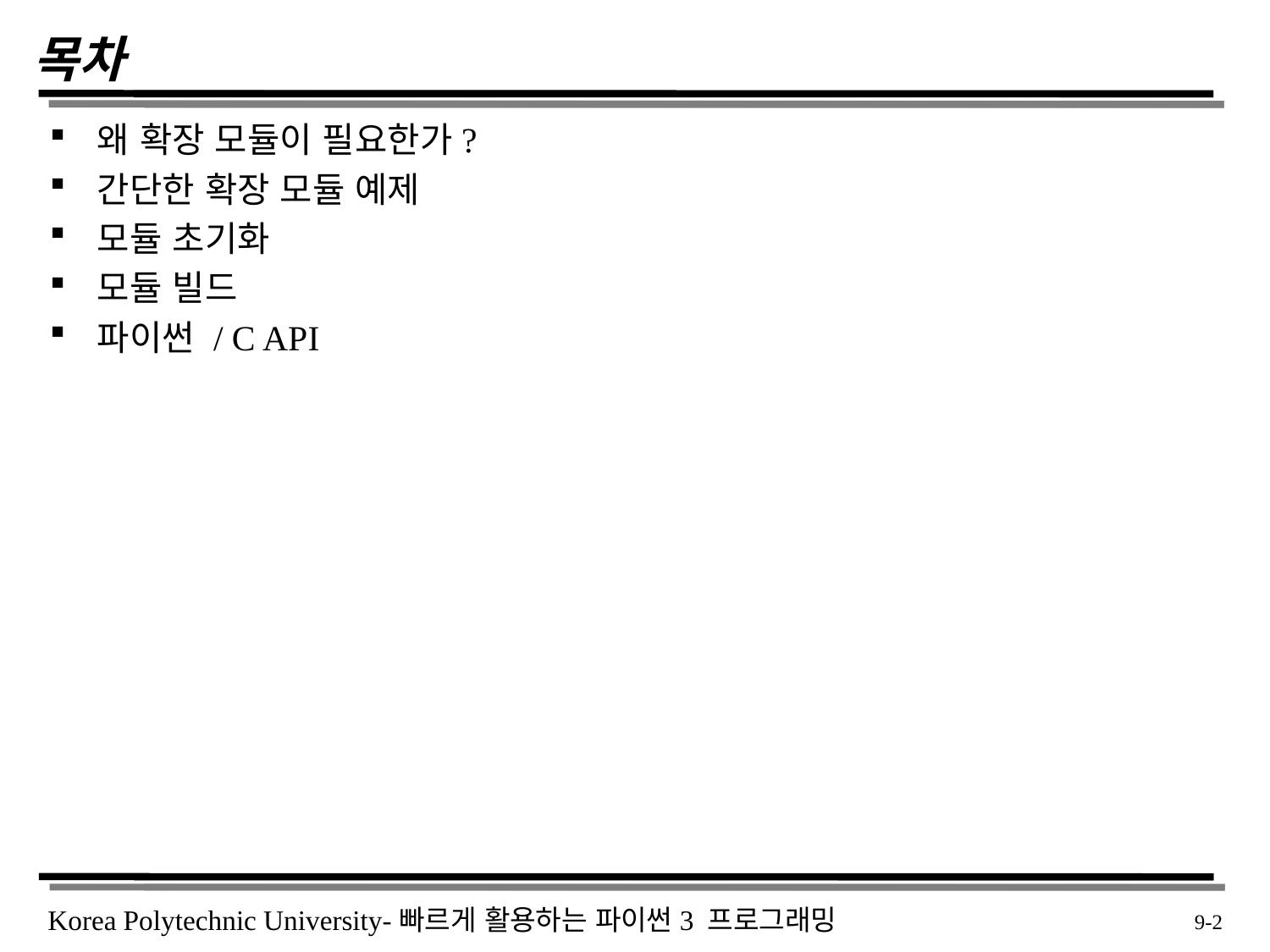

# 목차
왜 확장 모듈이 필요한가?
간단한 확장 모듈 예제
모듈 초기화
모듈 빌드
파이썬 / C API
 9-2